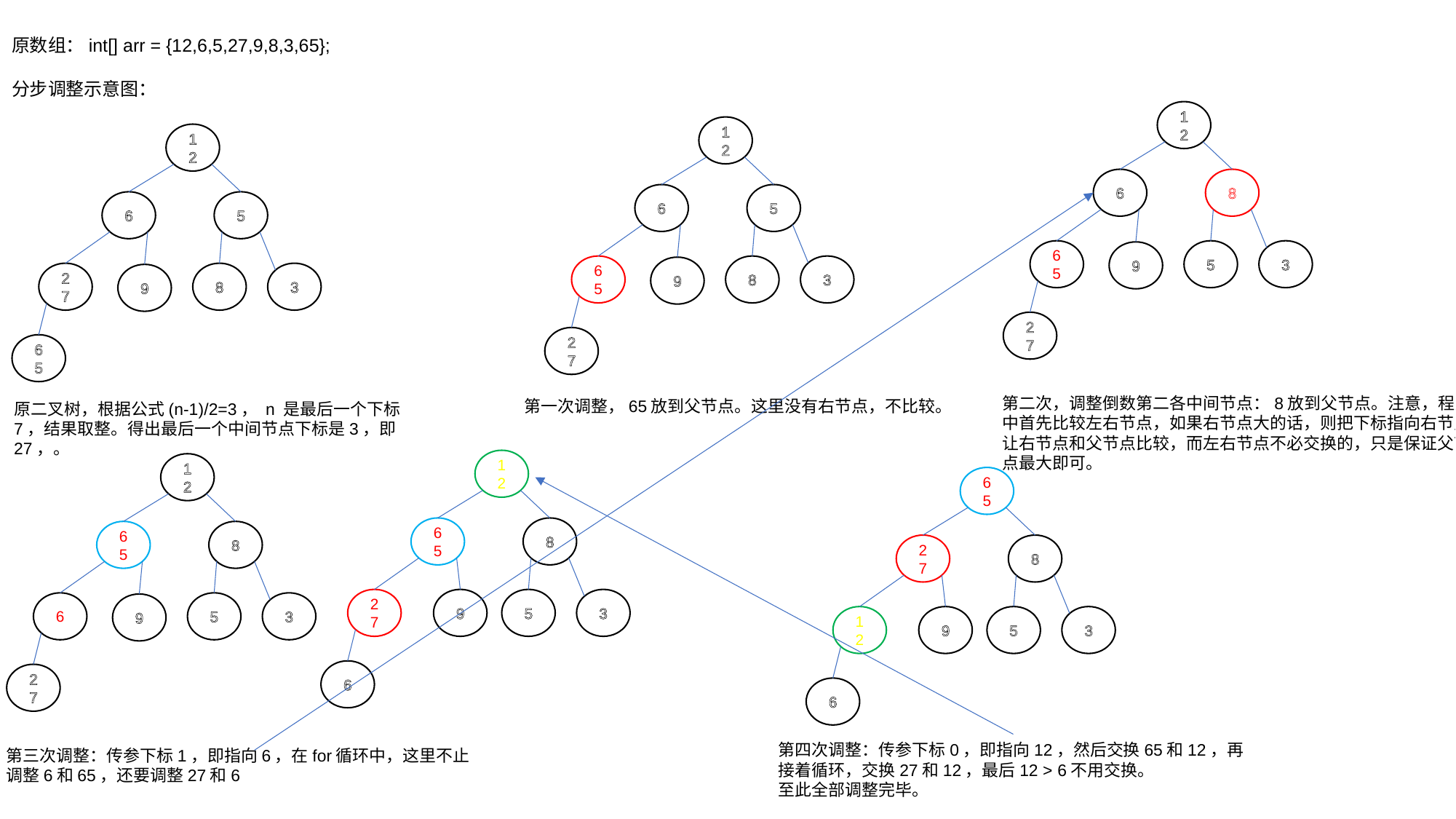

原数组：int[] arr = {12,6,5,27,9,8,3,65};

分步调整示意图：
12
12
12
6
8
6
5
6
5
65
5
3
9
65
8
3
9
27
8
3
9
27
27
65
第二次，调整倒数第二各中间节点：8放到父节点。注意，程序中首先比较左右节点，如果右节点大的话，则把下标指向右节点，让右节点和父节点比较，而左右节点不必交换的，只是保证父节点最大即可。
第一次调整，65放到父节点。这里没有右节点，不比较。
原二叉树，根据公式(n-1)/2=3， n 是最后一个下标7，结果取整。得出最后一个中间节点下标是3，即27，。
12
12
65
65
8
65
8
27
8
27
9
5
3
6
5
3
9
12
9
5
3
6
27
6
第四次调整：传参下标0，即指向12，然后交换65和12，再接着循环，交换27和12，最后12 > 6不用交换。
至此全部调整完毕。
第三次调整：传参下标1，即指向6，在for循环中，这里不止调整6和65，还要调整27和6